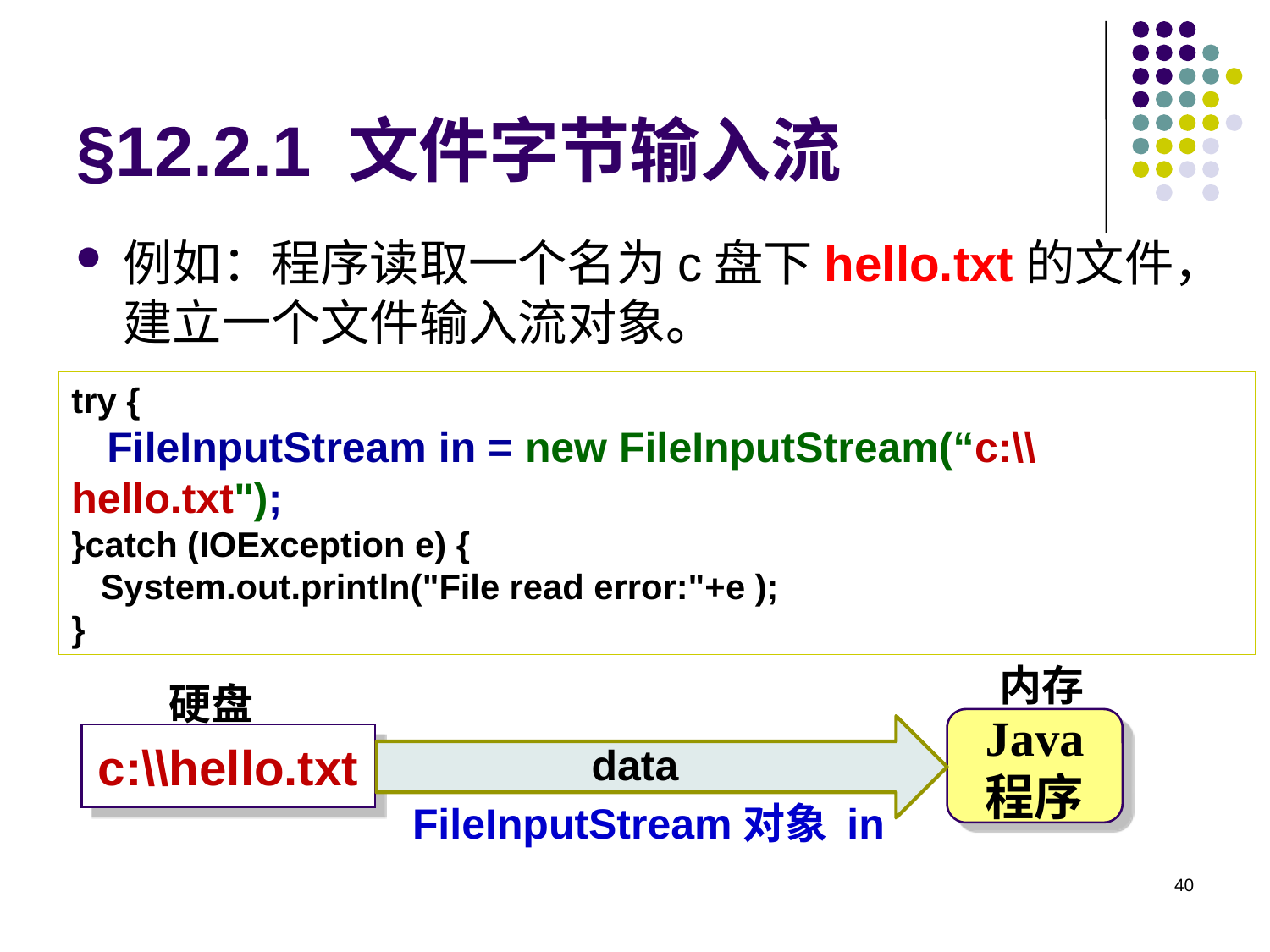

# §12.2.1 文件字节输入流
例如：程序读取一个名为c盘下hello.txt的文件，建立一个文件输入流对象。

try {
   FileInputStream in = new FileInputStream(“c:\\hello.txt");
}catch (IOException e) {
   System.out.println("File read error:"+e );
}
内存
硬盘
Java程序

c:\\hello.txt
data
FileInputStream对象 in
40